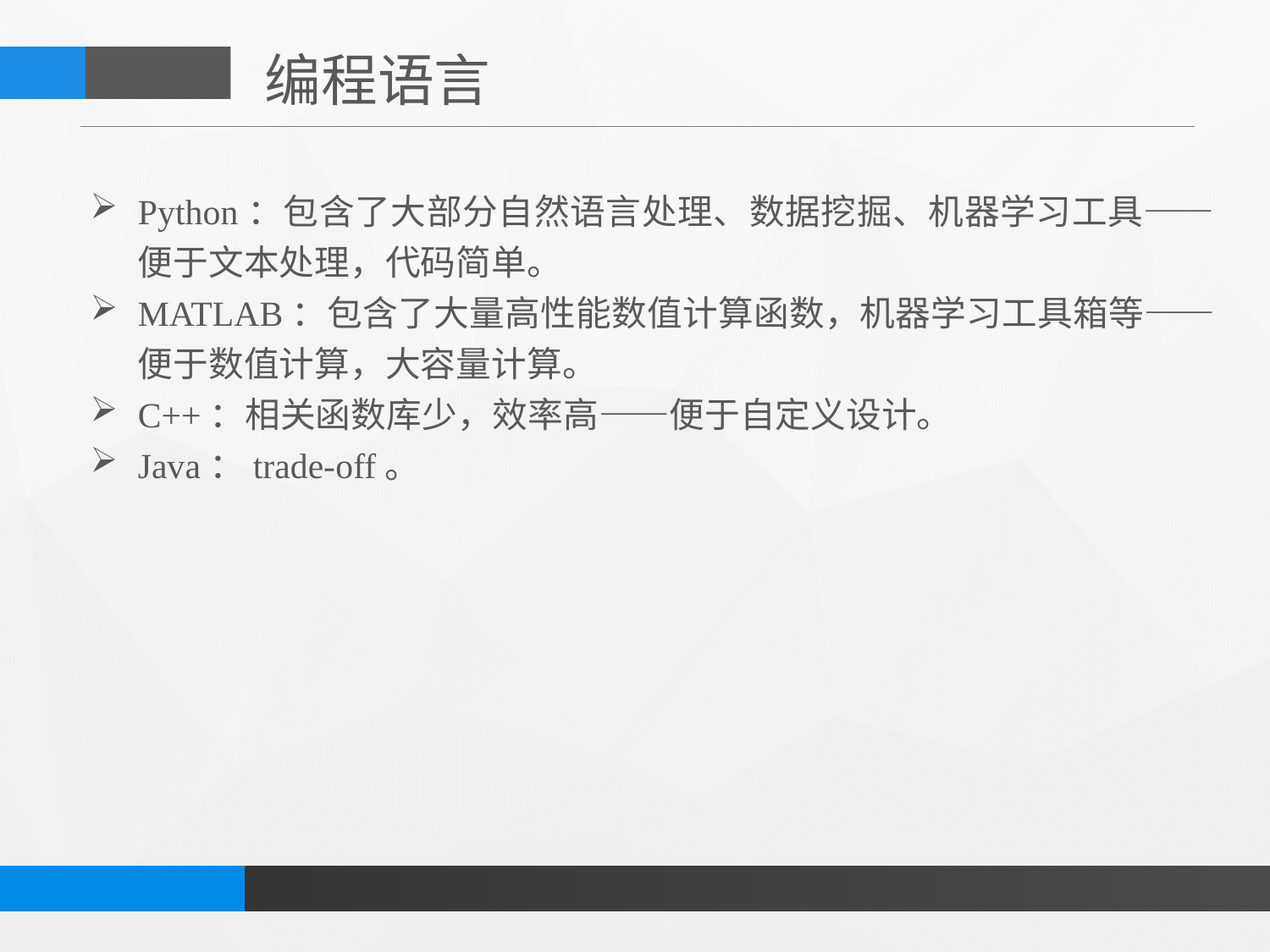

编程语言
Python：包含了大部分自然语言处理、数据挖掘、机器学习工具——便于文本处理，代码简单。
MATLAB：包含了大量高性能数值计算函数，机器学习工具箱等——便于数值计算，大容量计算。
C++：相关函数库少，效率高——便于自定义设计。
Java：trade-off。